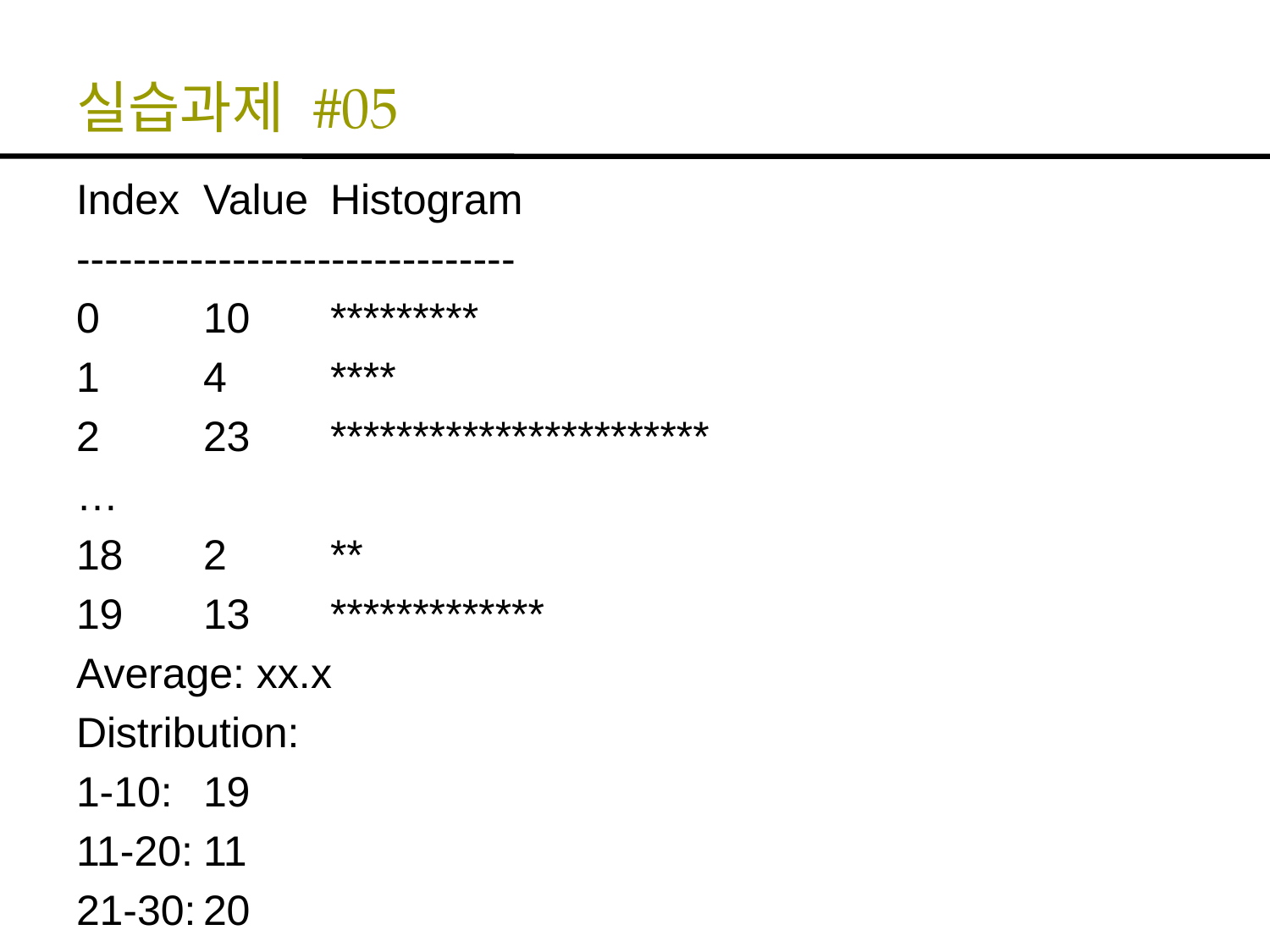

# 실습과제 #05
Index	Value	Histogram
-------------------------------
0	10	*********
1	4	****
2	23	***********************
…
18	2	**
19	13	*************
Average: xx.x
Distribution:
1-10: 	19
11-20:	11
21-30:	20